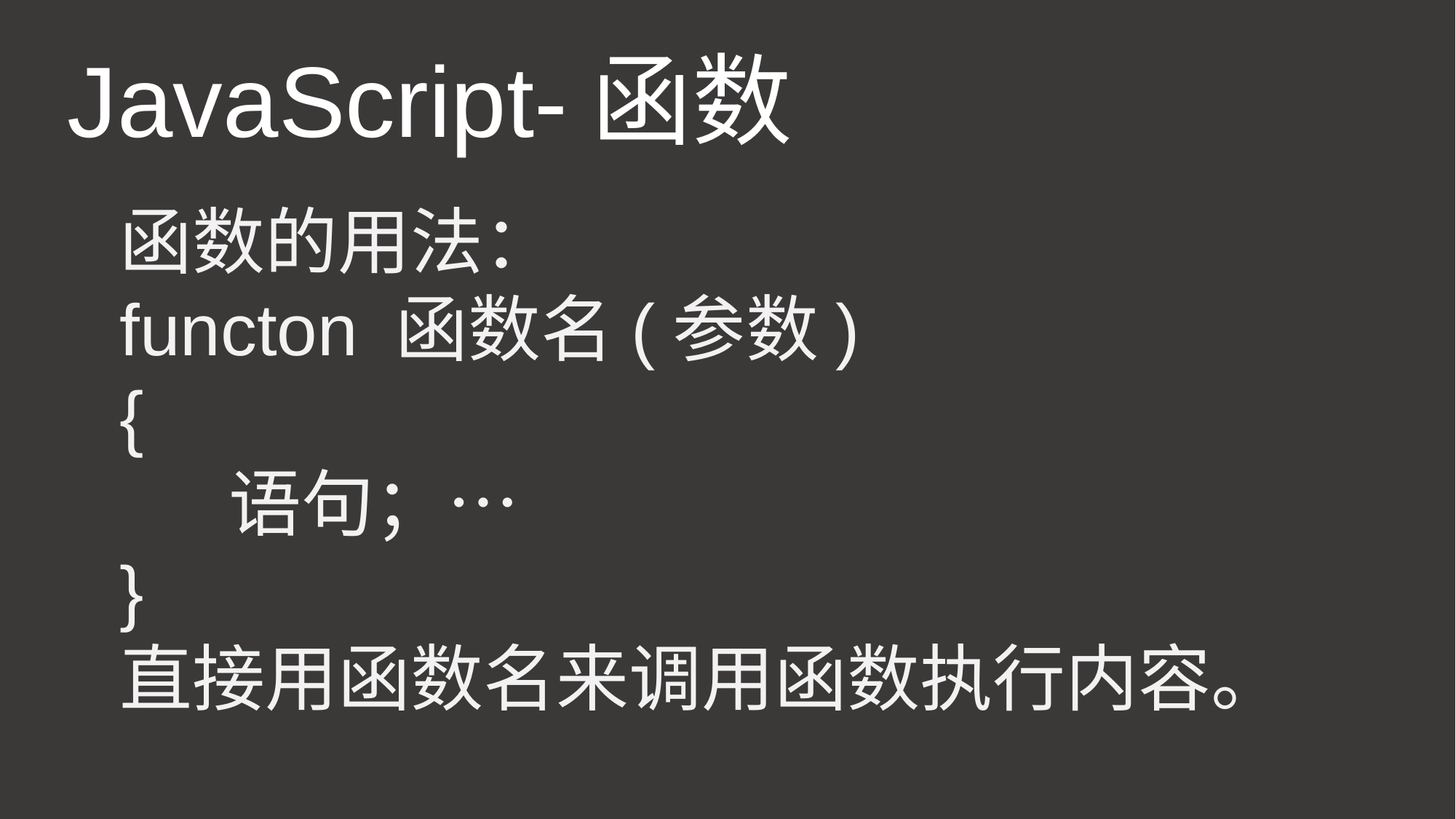

JavaScript-函数
函数的用法：
functon 函数名(参数)
{
	语句；…
}
直接用函数名来调用函数执行内容。